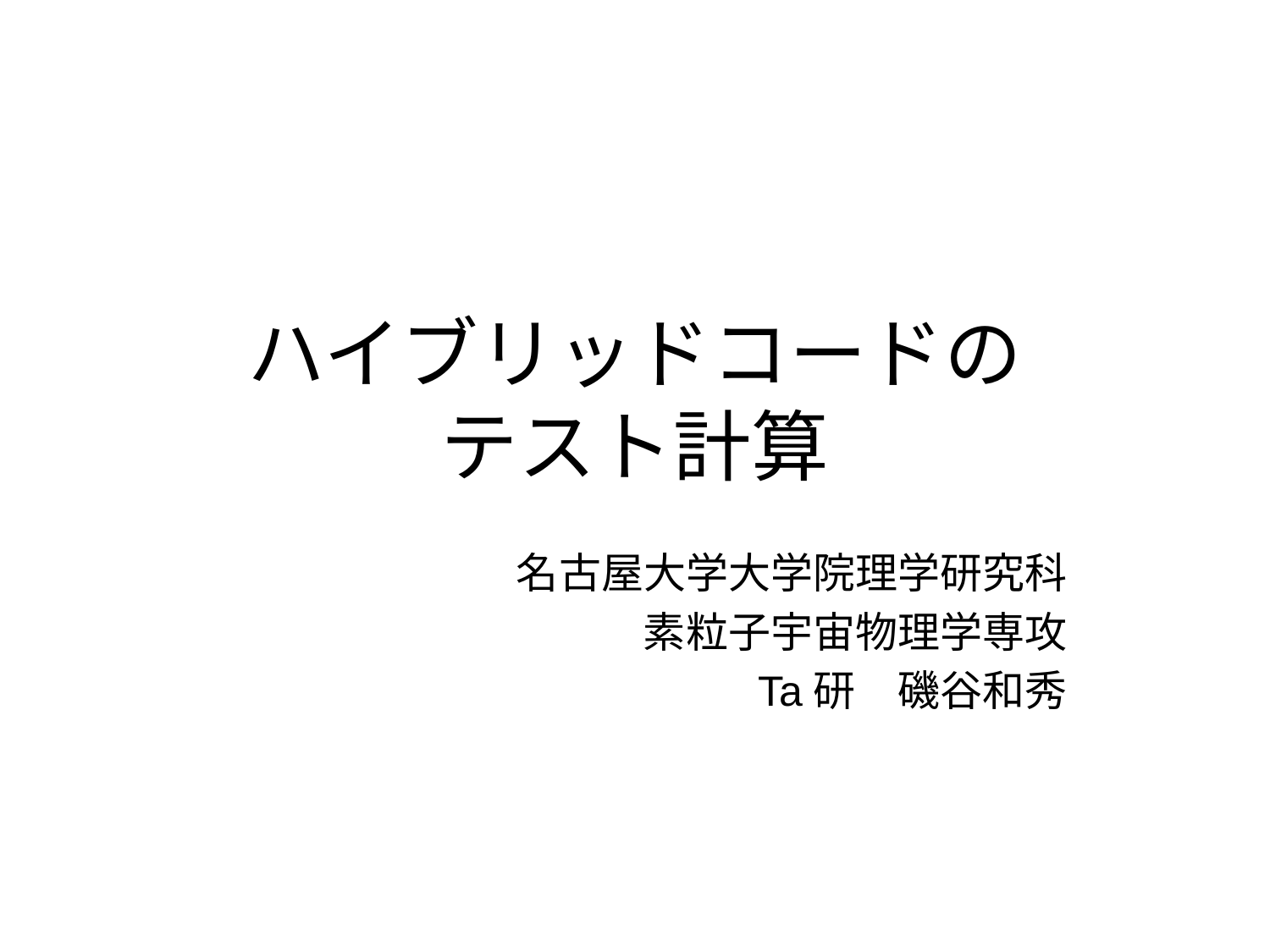

# ハイブリッドコードの テスト計算
名古屋大学大学院理学研究科
素粒子宇宙物理学専攻
Ta研　磯谷和秀